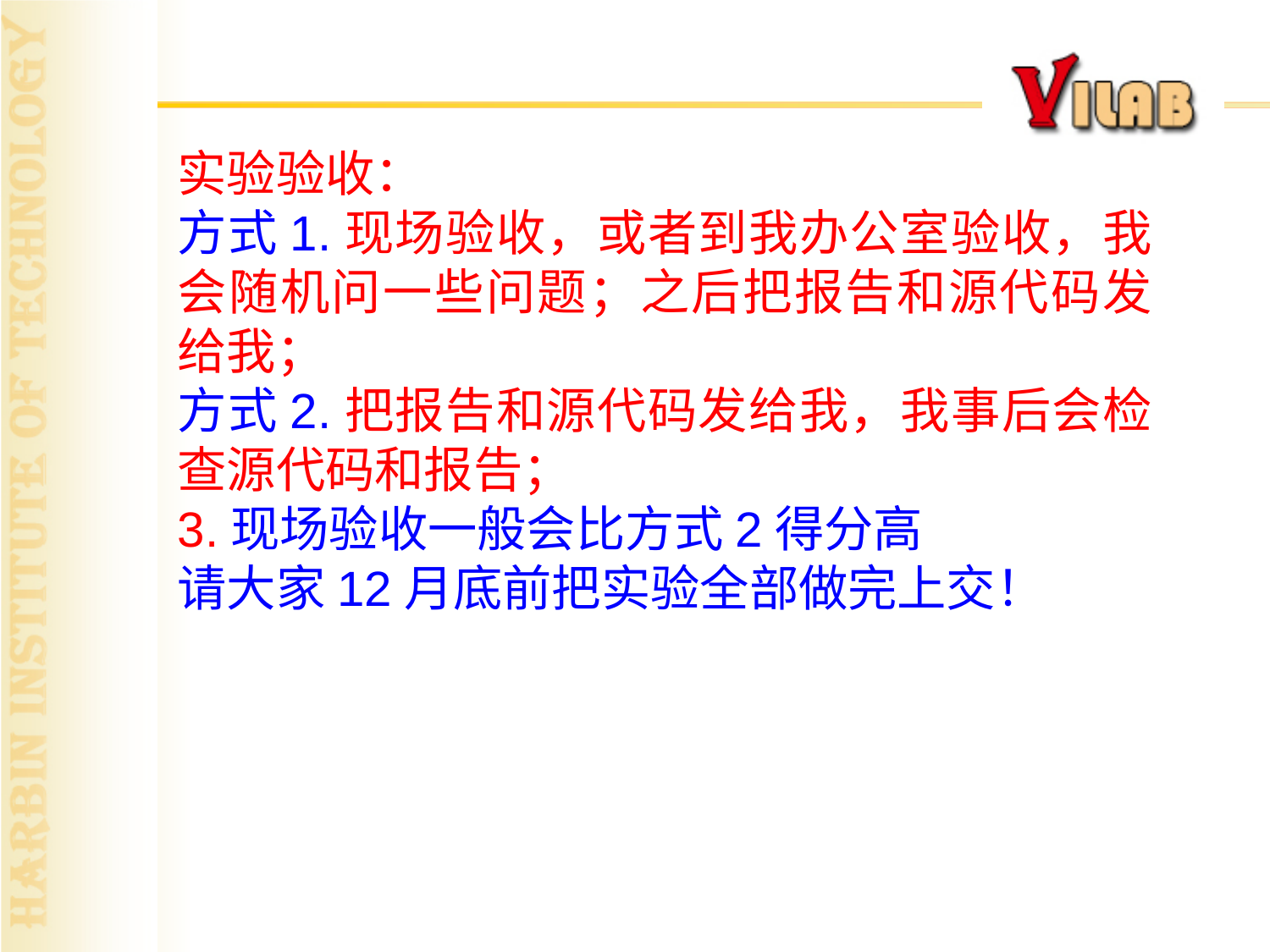

实验验收：
方式1.现场验收，或者到我办公室验收，我会随机问一些问题；之后把报告和源代码发给我；
方式2.把报告和源代码发给我，我事后会检查源代码和报告；
3.现场验收一般会比方式2得分高
请大家12月底前把实验全部做完上交！